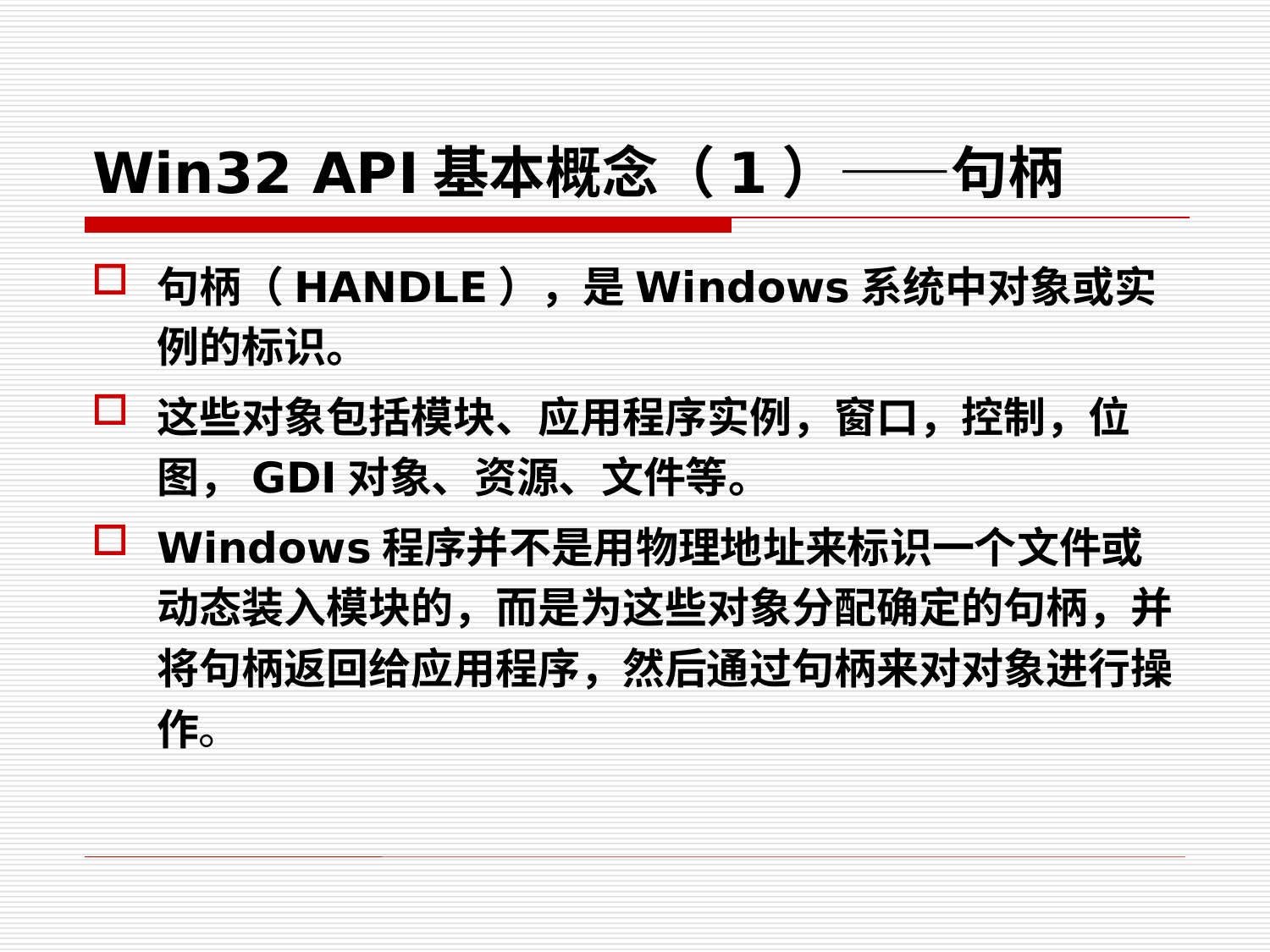

# Win32 API基本概念（1）——句柄
句柄（HANDLE），是Windows系统中对象或实例的标识。
这些对象包括模块、应用程序实例，窗口，控制，位图，GDI对象、资源、文件等。
Windows程序并不是用物理地址来标识一个文件或动态装入模块的，而是为这些对象分配确定的句柄，并将句柄返回给应用程序，然后通过句柄来对对象进行操作。